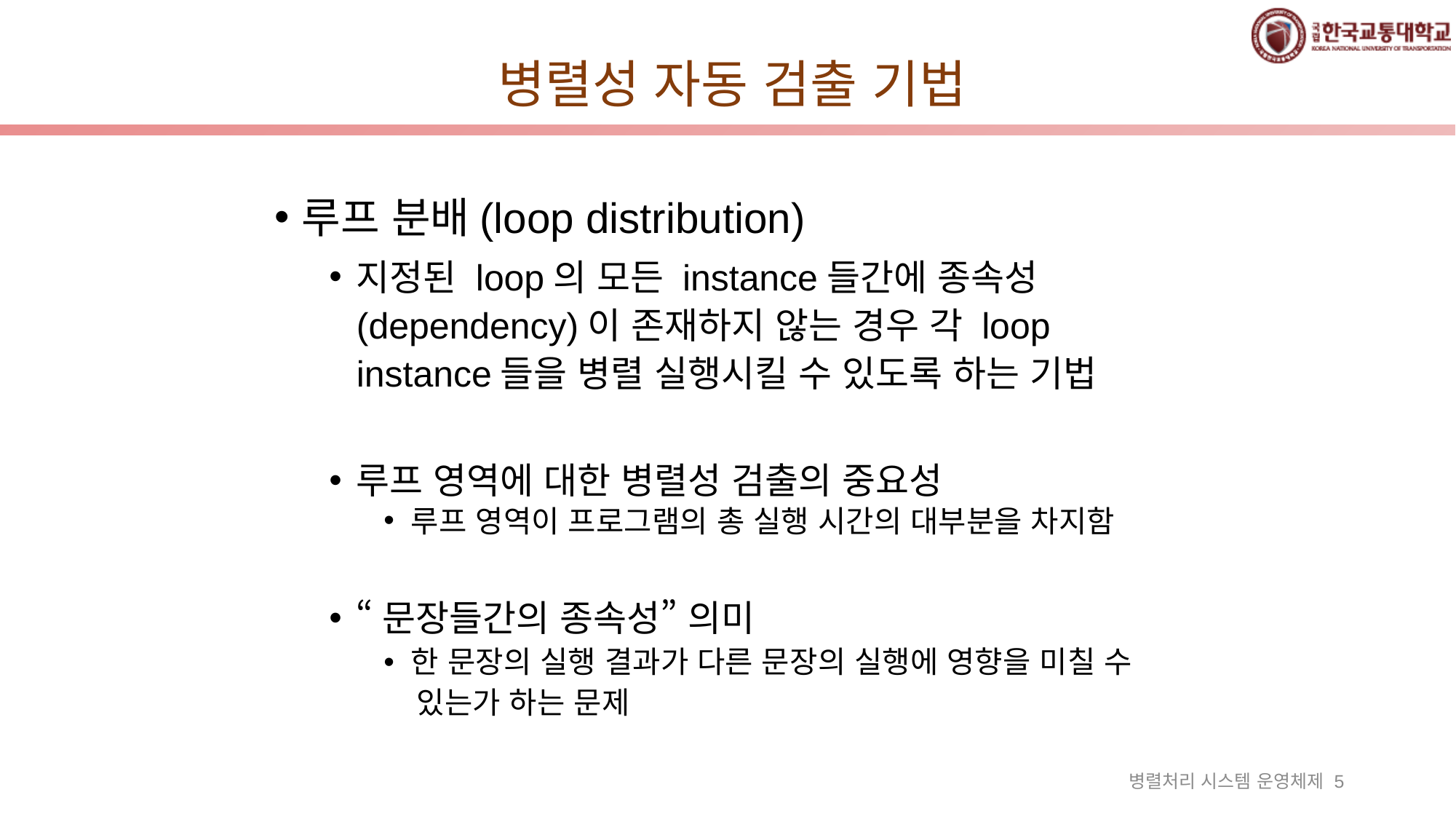

# 병렬성 자동 검출 기법
루프 분배(loop distribution)
지정된 loop의 모든 instance들간에 종속성(dependency)이 존재하지 않는 경우 각 loop instance들을 병렬 실행시킬 수 있도록 하는 기법

루프 영역에 대한 병렬성 검출의 중요성
루프 영역이 프로그램의 총 실행 시간의 대부분을 차지함

“문장들간의 종속성” 의미
한 문장의 실행 결과가 다른 문장의 실행에 영향을 미칠 수
   있는가 하는 문제
병렬처리 시스템 운영체제 5